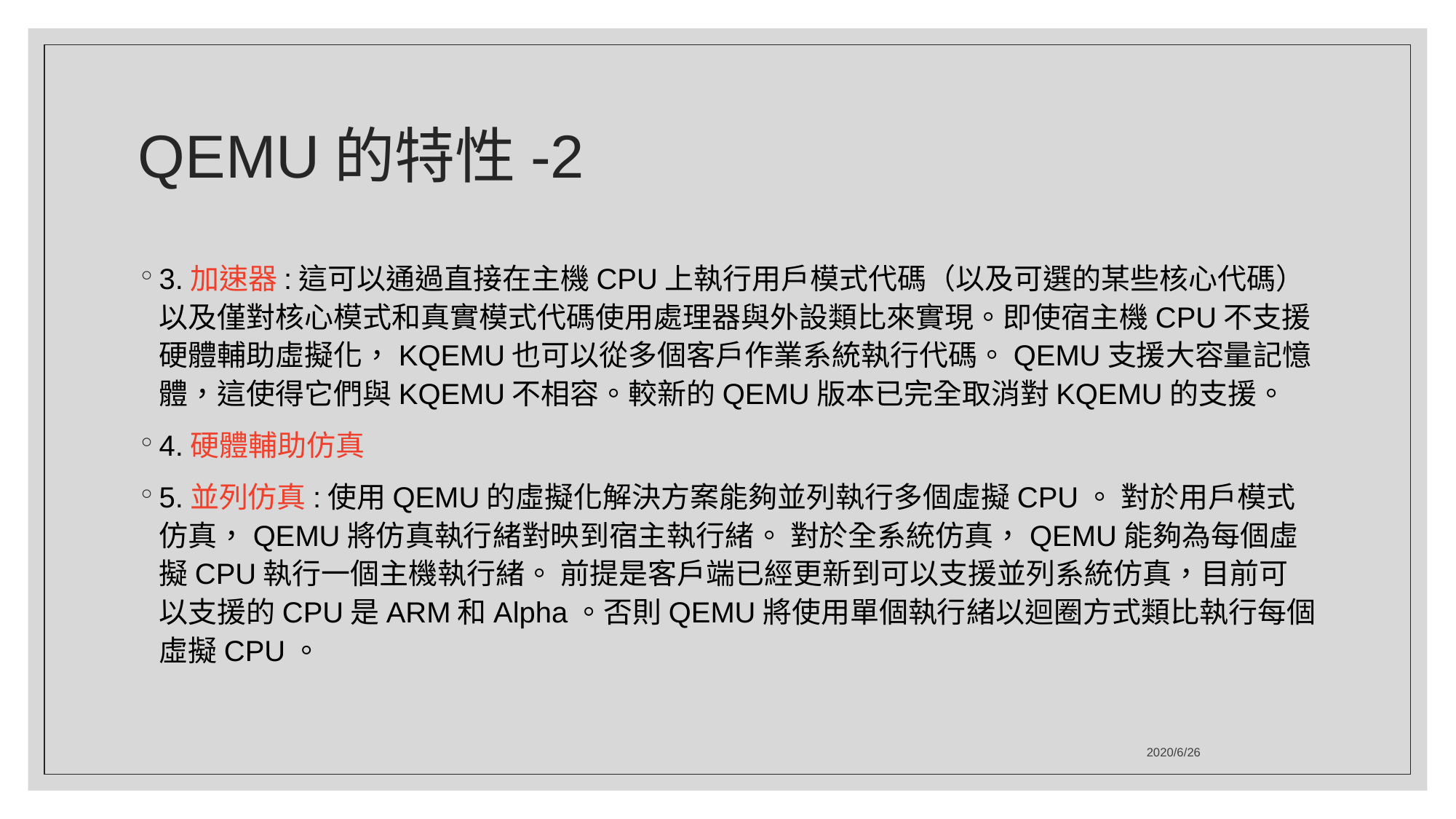

# QEMU的特性-2
3.加速器:這可以通過直接在主機CPU上執行用戶模式代碼（以及可選的某些核心代碼）以及僅對核心模式和真實模式代碼使用處理器與外設類比來實現。即使宿主機CPU不支援硬體輔助虛擬化，KQEMU也可以從多個客戶作業系統執行代碼。QEMU支援大容量記憶體，這使得它們與KQEMU不相容。較新的QEMU版本已完全取消對KQEMU的支援。
4.硬體輔助仿真
5.並列仿真:使用QEMU的虛擬化解決方案能夠並列執行多個虛擬CPU。 對於用戶模式仿真，QEMU將仿真執行緒對映到宿主執行緒。 對於全系統仿真，QEMU能夠為每個虛擬CPU執行一個主機執行緒。 前提是客戶端已經更新到可以支援並列系統仿真，目前可以支援的CPU是ARM和Alpha。否則QEMU將使用單個執行緒以迴圈方式類比執行每個虛擬CPU。
2020/6/26